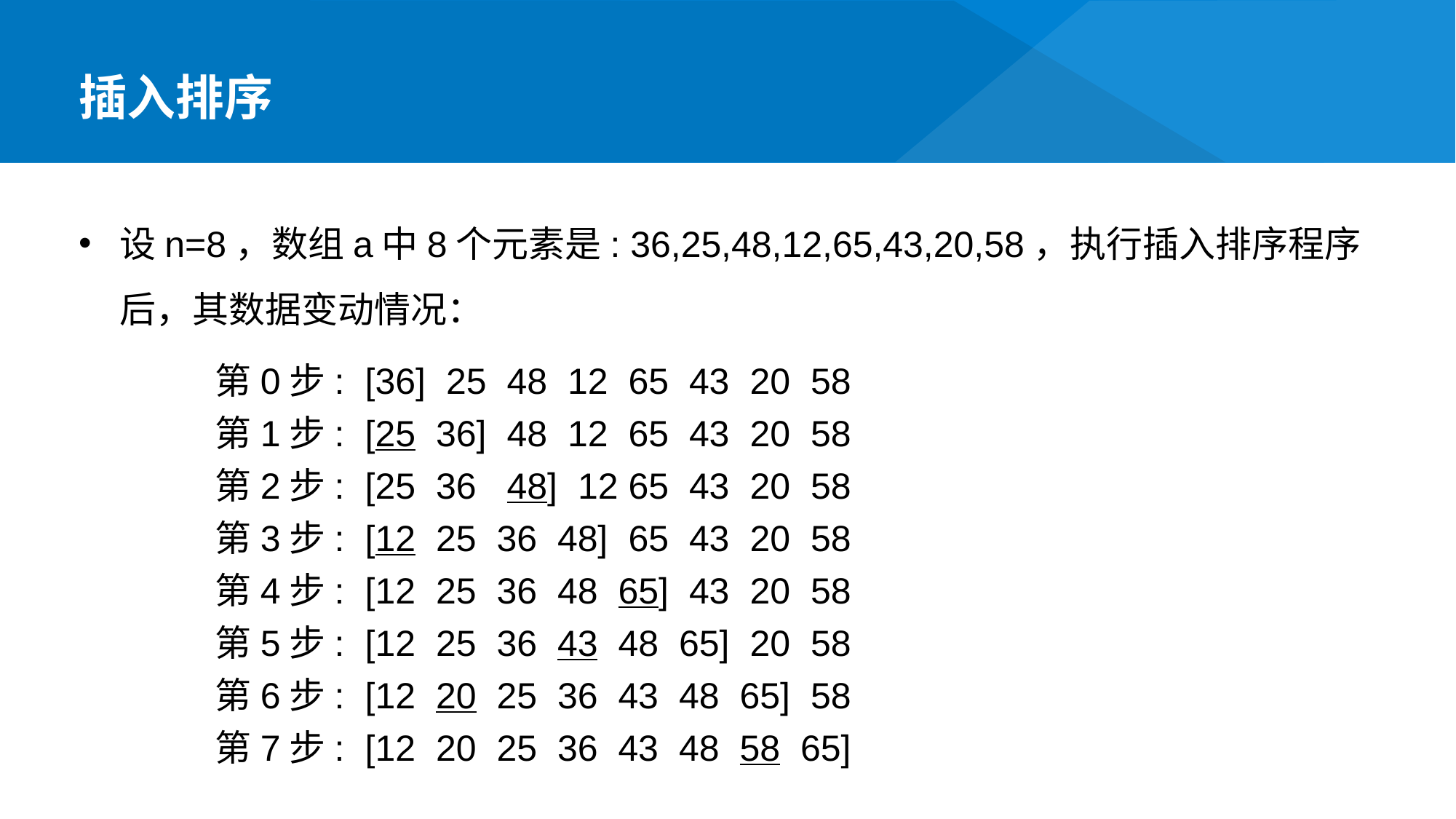

插入排序
设n=8，数组a中8个元素是: 36,25,48,12,65,43,20,58，执行插入排序程序后，其数据变动情况：
第0步:  [36]  25  48  12  65  43  20  58
第1步:  [25  36]  48  12  65  43  20  58
第2步:  [25  36   48]  12 65  43  20  58
第3步:  [12  25  36  48]  65  43  20  58
第4步:  [12  25  36  48  65]  43  20  58
第5步:  [12  25  36  43  48  65]  20  58
第6步:  [12  20  25  36  43  48  65]  58
第7步:  [12  20  25  36  43  48  58  65]